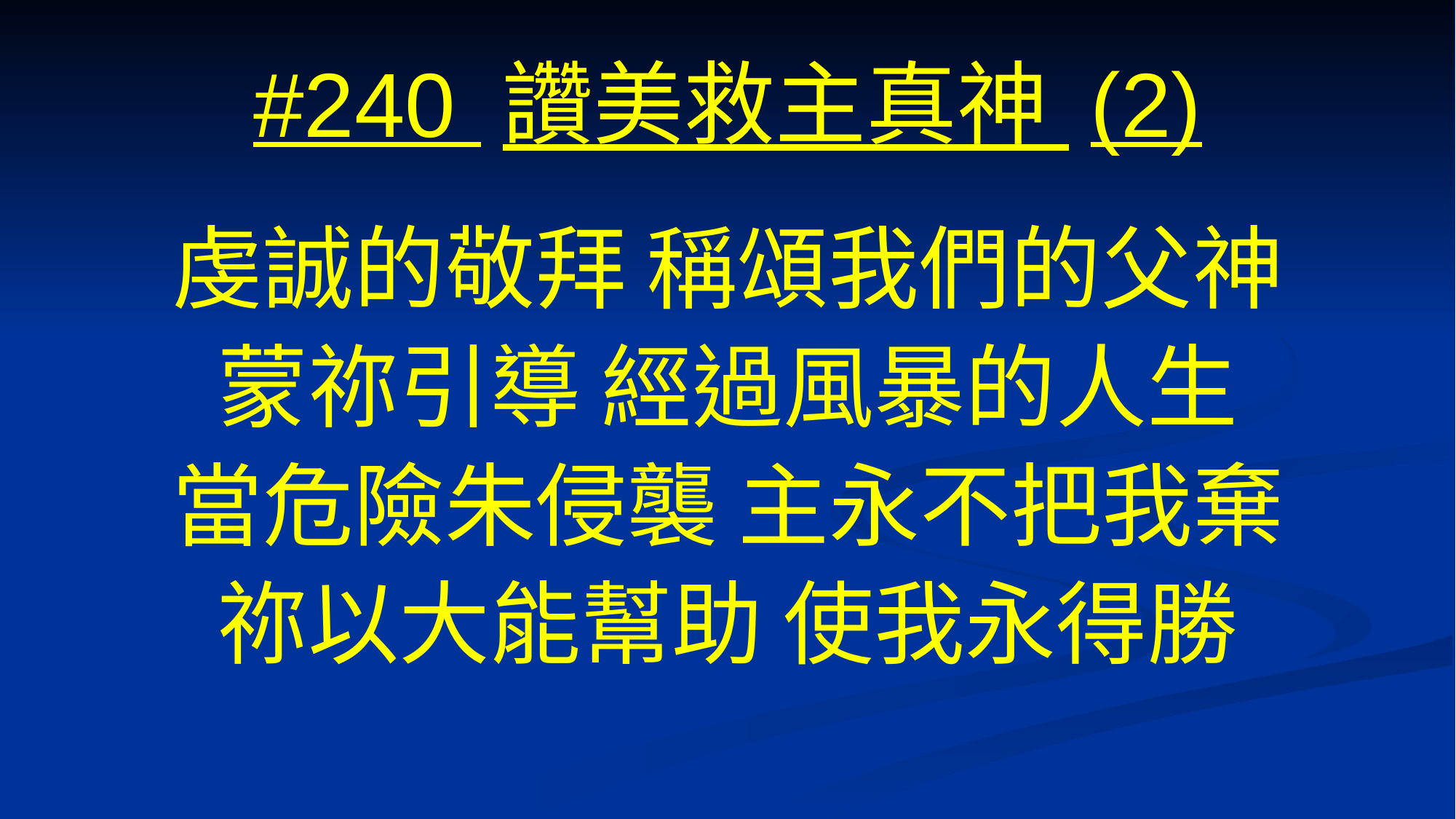

# #240 讚美救主真神 (2)
虔誠的敬拜 稱頌我們的父神
蒙祢引導 經過風暴的人生
當危險朱侵襲 主永不把我棄
祢以大能幫助 使我永得勝